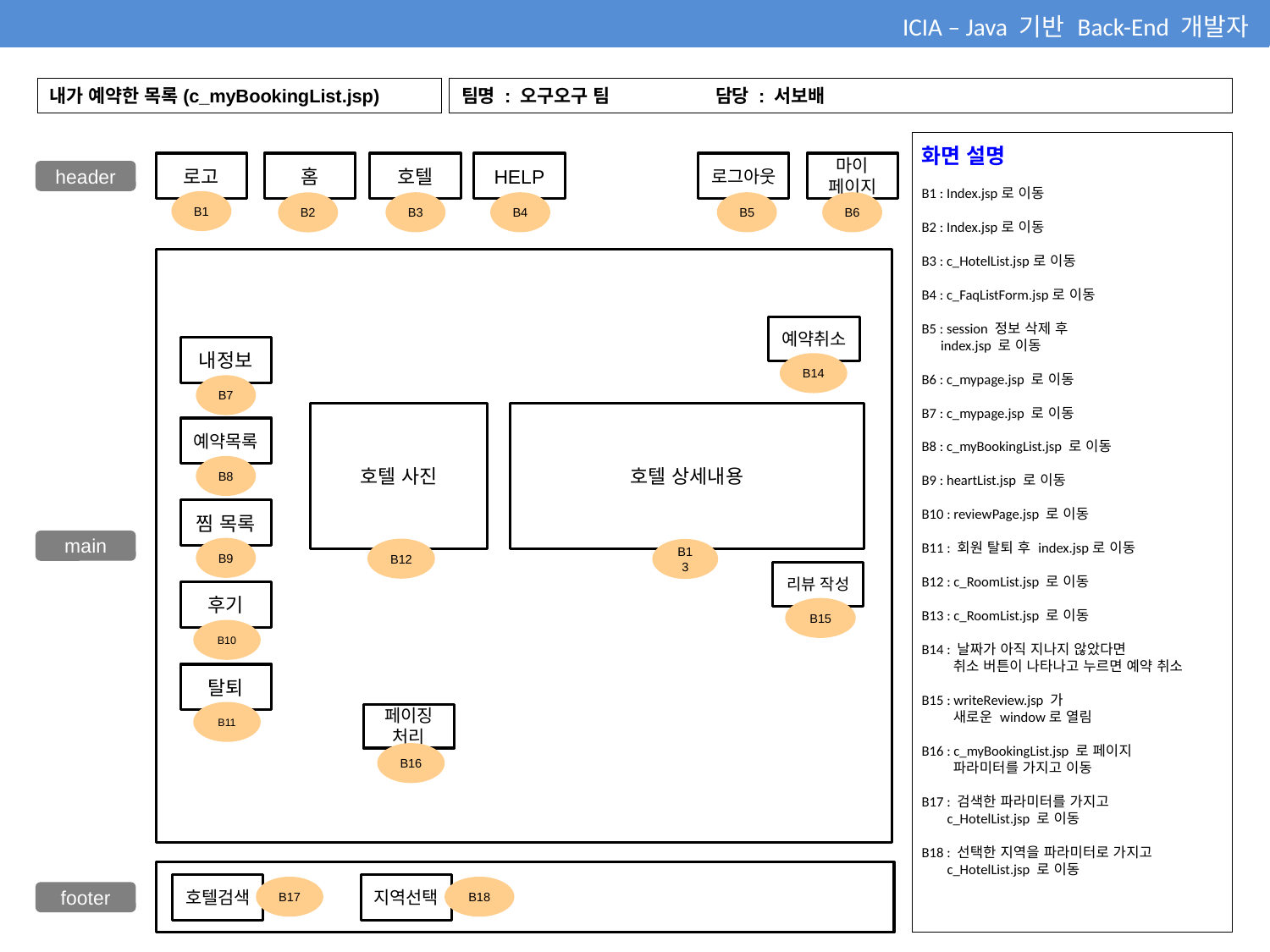

ICIA – Java 기반 Back-End 개발자
내가 예약한 목록(c_myBookingList.jsp)
팀명 : 오구오구 팀	담당 : 서보배
화면 설명

B1 : Index.jsp로 이동

B2 : Index.jsp로 이동

B3 : c_HotelList.jsp로 이동

B4 : c_FaqListForm.jsp로 이동

B5 : session 정보 삭제 후
      index.jsp 로 이동

B6 : c_mypage.jsp 로 이동

B7 : c_mypage.jsp 로 이동

B8 : c_myBookingList.jsp 로 이동

B9 : heartList.jsp 로 이동

B10 : reviewPage.jsp 로 이동

B11 : 회원 탈퇴 후 index.jsp로 이동

B12 : c_RoomList.jsp 로 이동

B13 : c_RoomList.jsp 로 이동

B14 : 날짜가 아직 지나지 않았다면
       취소 버튼이 나타나고 누르면 예약 취소

B15 : writeReview.jsp 가
       새로운 window로 열림

B16 : c_myBookingList.jsp 로 페이지
       파라미터를 가지고 이동

B17 : 검색한 파라미터를 가지고
        c_HotelList.jsp 로 이동

B18 : 선택한 지역을 파라미터로 가지고
        c_HotelList.jsp 로 이동

로고
홈
호텔
HELP
로그아웃
마이
페이지
header
B1
B3
B4
B5
B6
B2

예약취소
내정보
B14
B7
호텔 사진
호텔 상세내용
예약목록
B8
찜 목록
main
B9
B12
B13
리뷰 작성
후기
B15
B10
탈퇴
B11
페이징
처리
B16

호텔검색
지역선택
B17
B18
footer